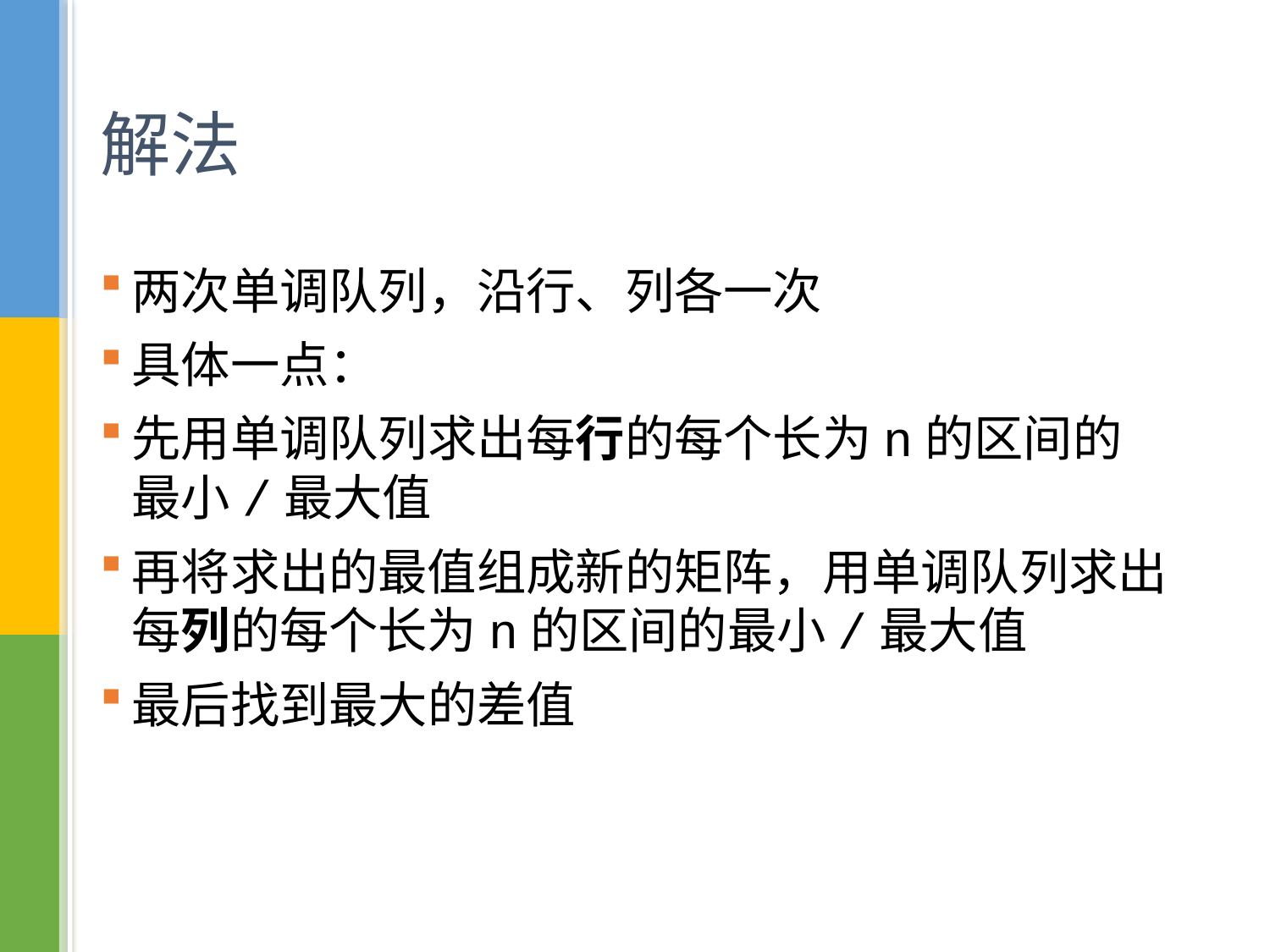

# 解法
两次单调队列，沿行、列各一次
具体一点：
先用单调队列求出每行的每个长为n的区间的最小/最大值
再将求出的最值组成新的矩阵，用单调队列求出每列的每个长为n的区间的最小/最大值
最后找到最大的差值